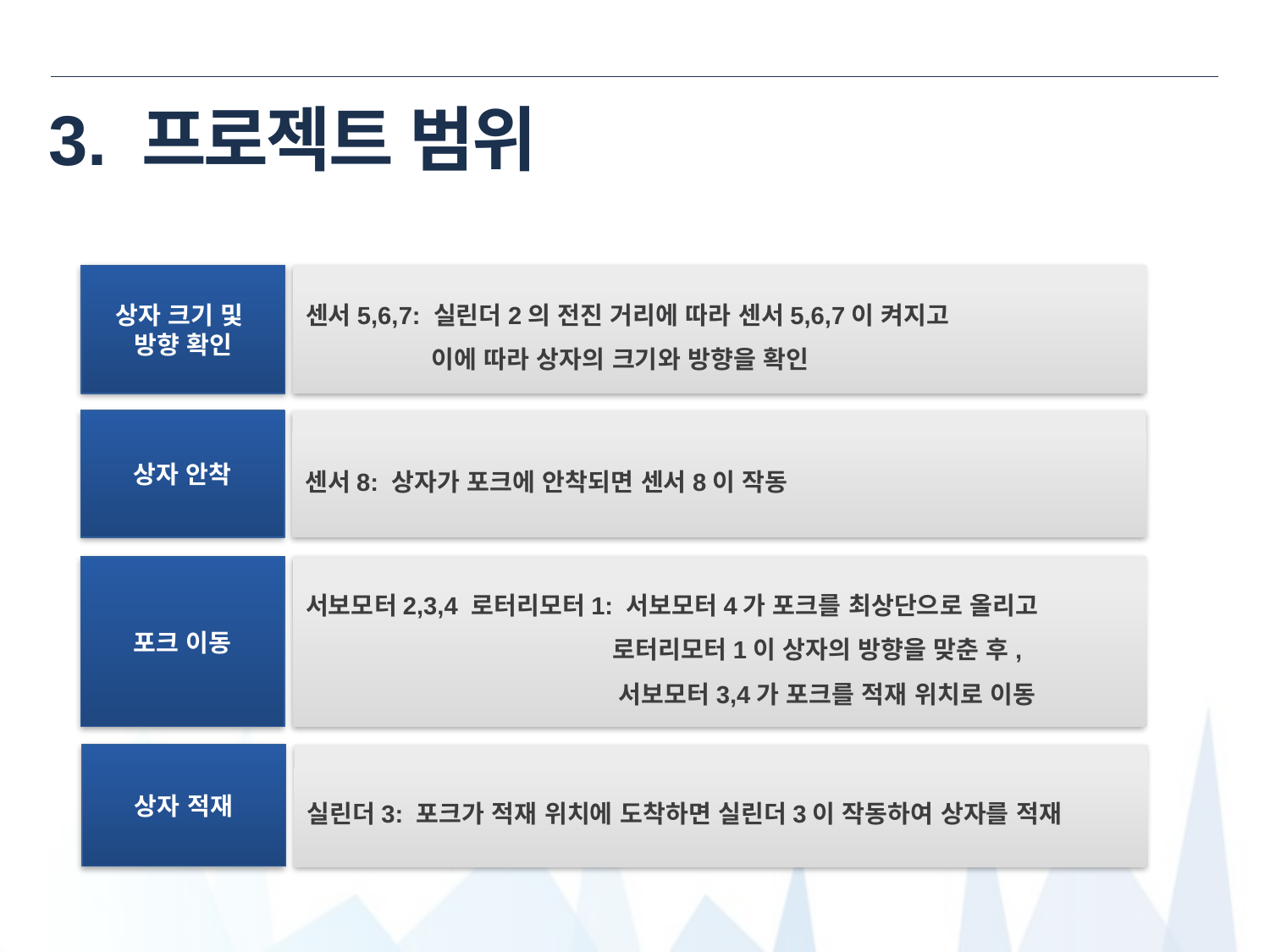

# 3. 프로젝트 범위
상자 크기 및
방향 확인
센서5,6,7: 실린더2의 전진 거리에 따라 센서5,6,7이 켜지고
                  이에 따라 상자의 크기와 방향을 확인
상자 안착
센서8: 상자가 포크에 안착되면 센서8이 작동
포크 이동
서보모터2,3,4 로터리모터1: 서보모터4가 포크를 최상단으로 올리고
                                            로터리모터1이 상자의 방향을 맞춘 후,
                                            서보모터3,4가 포크를 적재 위치로 이동
상자 적재
실린더3: 포크가 적재 위치에 도착하면 실린더3이 작동하여 상자를 적재